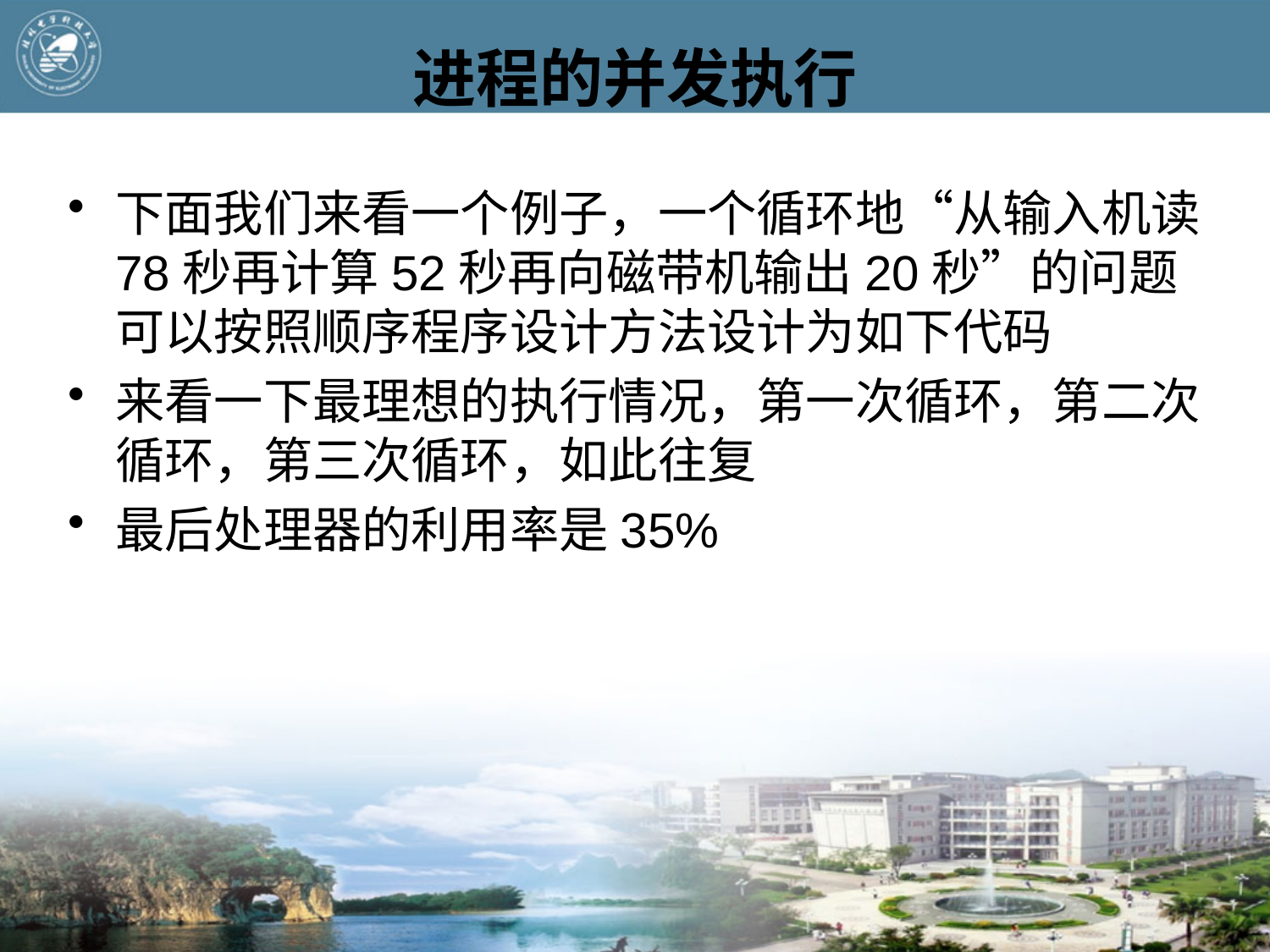

# 进程的并发执行
下面我们来看一个例子，一个循环地“从输入机读78秒再计算52秒再向磁带机输出20秒”的问题可以按照顺序程序设计方法设计为如下代码
来看一下最理想的执行情况，第一次循环，第二次循环，第三次循环，如此往复
最后处理器的利用率是35%